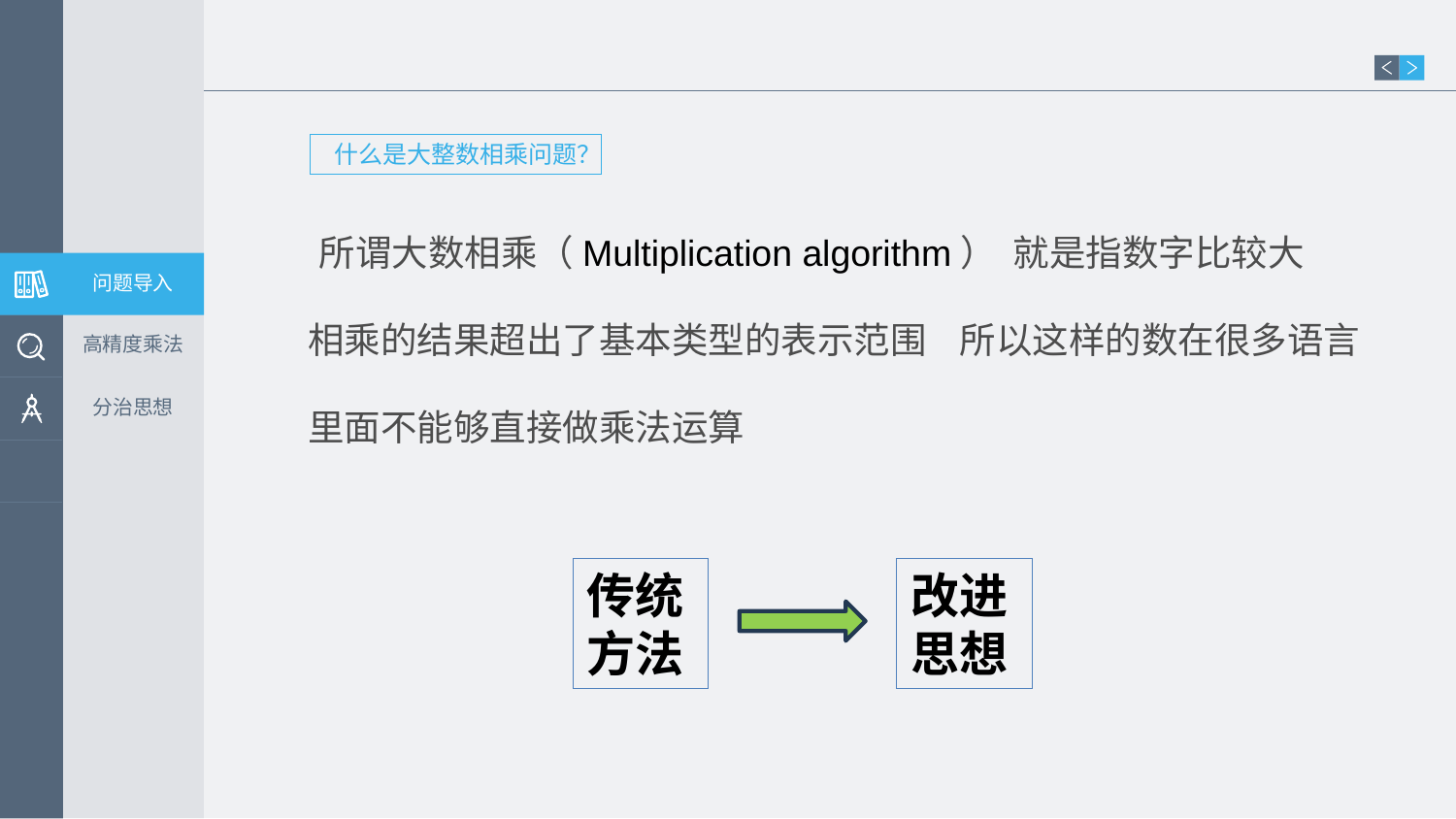

什么是大整数相乘问题？
 所谓大数相乘（Multiplication algorithm）  就是指数字比较大     相乘的结果超出了基本类型的表示范围    所以这样的数在很多语言里面不能够直接做乘法运算

问题导入

高精度乘法

分治思想

改进思想
传统方法